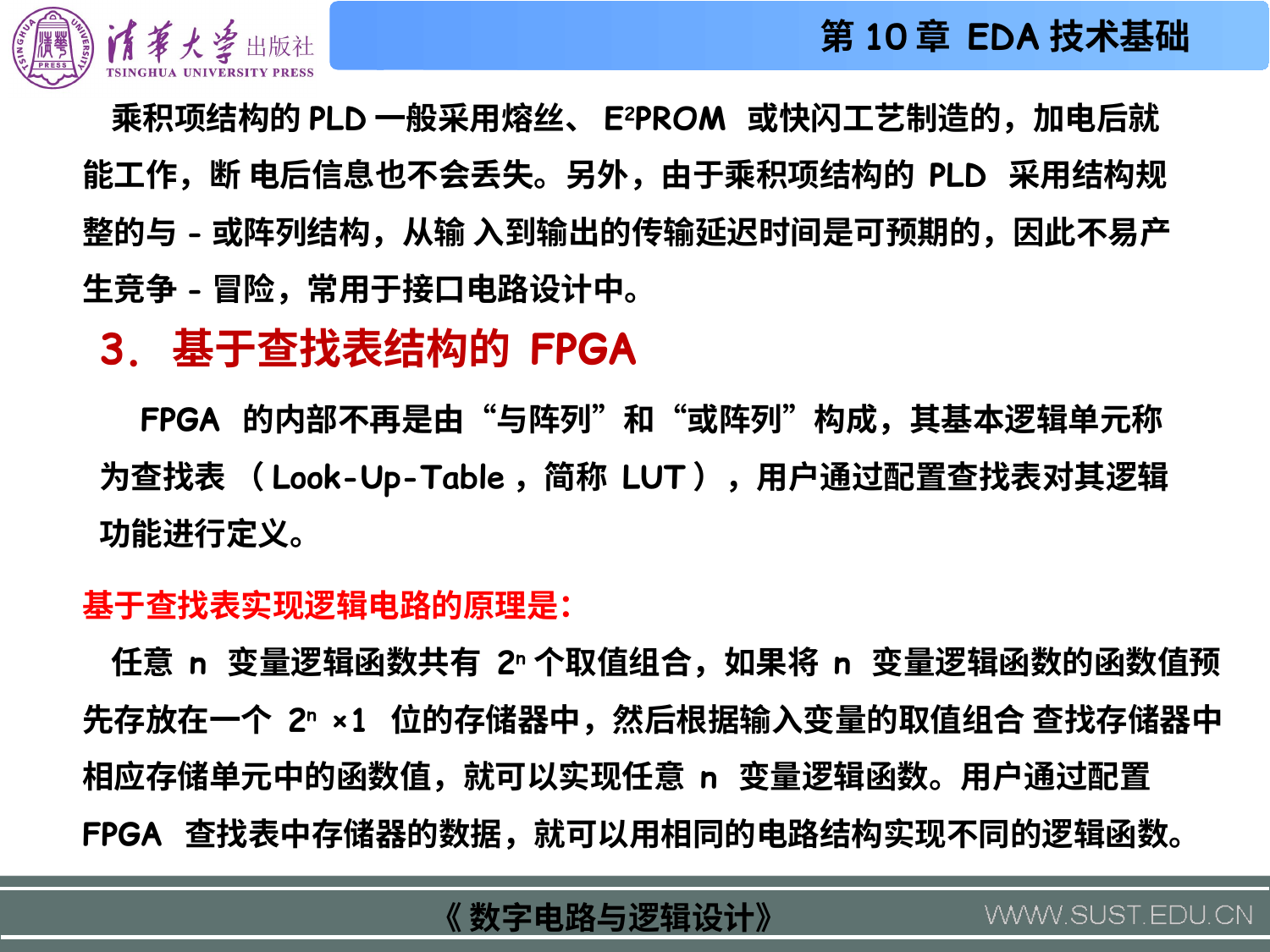

乘积项结构的PLD一般采用熔丝、E2PROM 或快闪工艺制造的，加电后就能工作，断 电后信息也不会丢失。另外，由于乘积项结构的 PLD 采用结构规整的与-或阵列结构，从输 入到输出的传输延迟时间是可预期的，因此不易产生竞争-冒险，常用于接口电路设计中。
3. 基于查找表结构的 FPGA
   FPGA 的内部不再是由“与阵列”和“或阵列”构成，其基本逻辑单元称为查找表 （Look-Up-Table，简称 LUT），用户通过配置查找表对其逻辑功能进行定义。
基于查找表实现逻辑电路的原理是：
   任意 n 变量逻辑函数共有 2n个取值组合，如果将 n 变量逻辑函数的函数值预先存放在一个 2n ×1 位的存储器中，然后根据输入变量的取值组合 查找存储器中相应存储单元中的函数值，就可以实现任意 n 变量逻辑函数。用户通过配置 FPGA 查找表中存储器的数据，就可以用相同的电路结构实现不同的逻辑函数。